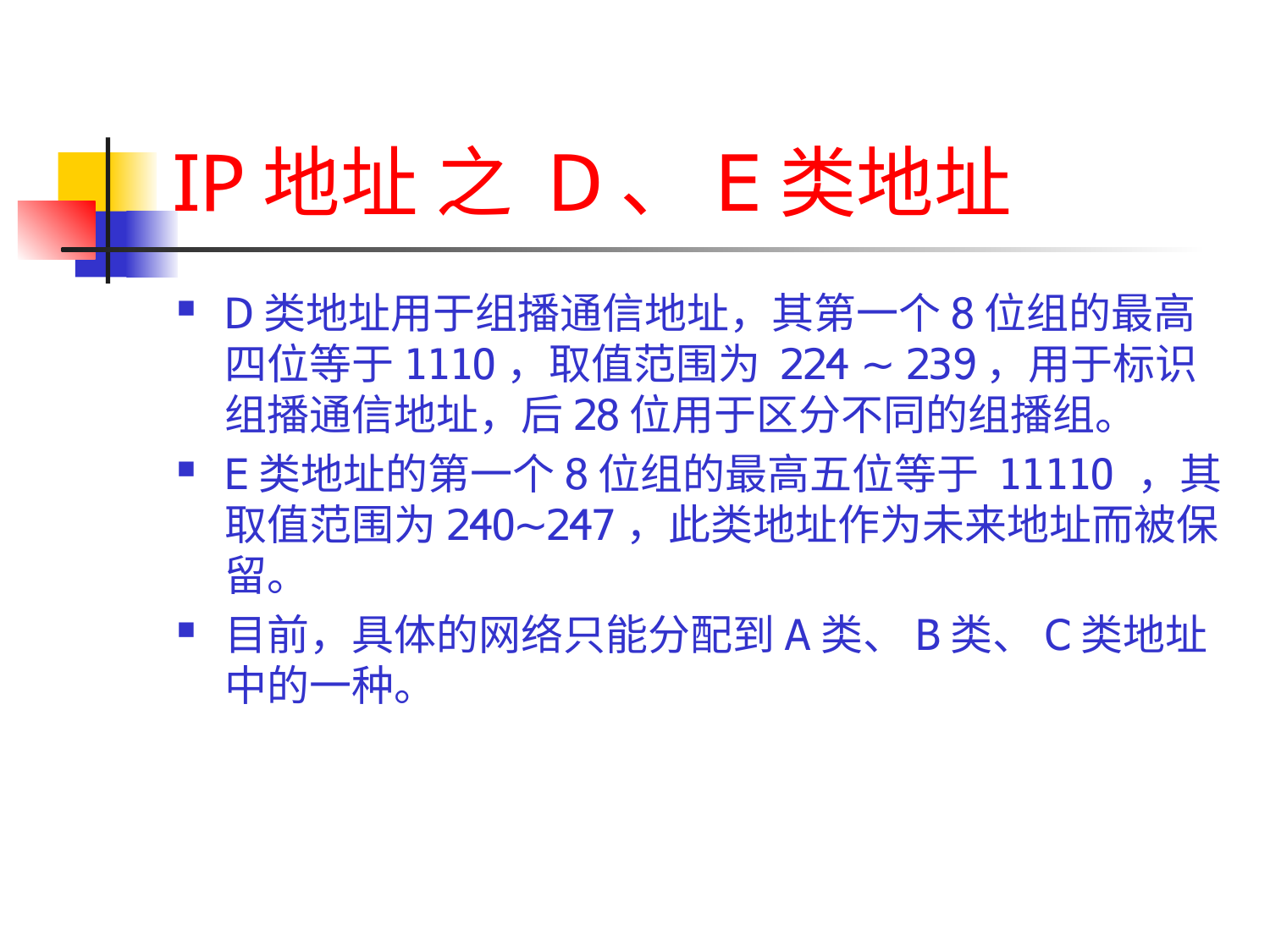

# IP地址 之 D、E类地址
D类地址用于组播通信地址，其第一个8位组的最高四位等于1110，取值范围为 224 ~ 239，用于标识组播通信地址，后28位用于区分不同的组播组。
E类地址的第一个8位组的最高五位等于 11110 ，其取值范围为240~247，此类地址作为未来地址而被保留。
目前，具体的网络只能分配到A类、B类、C类地址中的一种。